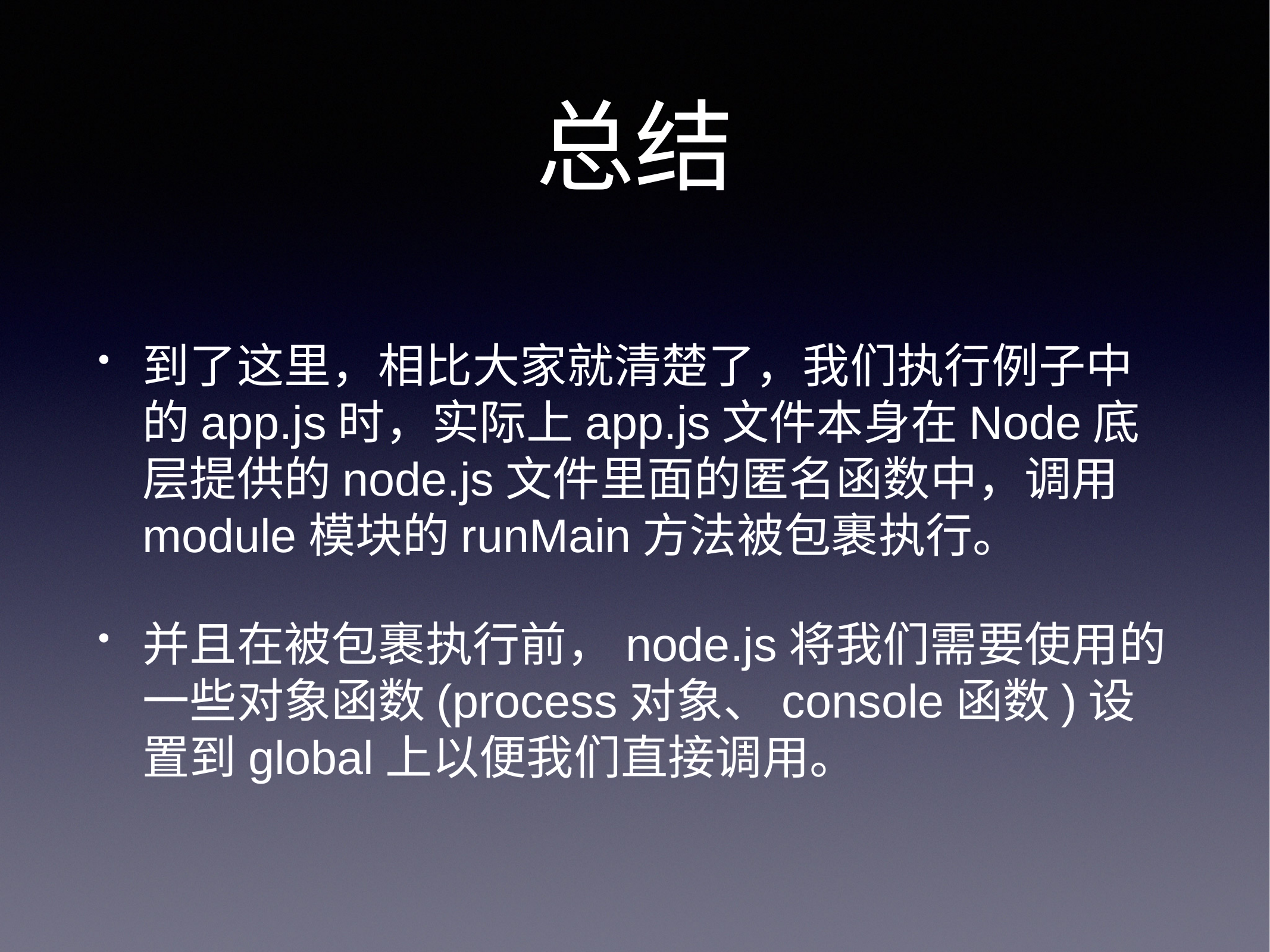

# 总结
到了这里，相比大家就清楚了，我们执行例子中的app.js时，实际上app.js文件本身在Node底层提供的node.js文件里面的匿名函数中，调用module模块的runMain方法被包裹执行。
并且在被包裹执行前，node.js将我们需要使用的一些对象函数(process对象、console函数)设置到global上以便我们直接调用。